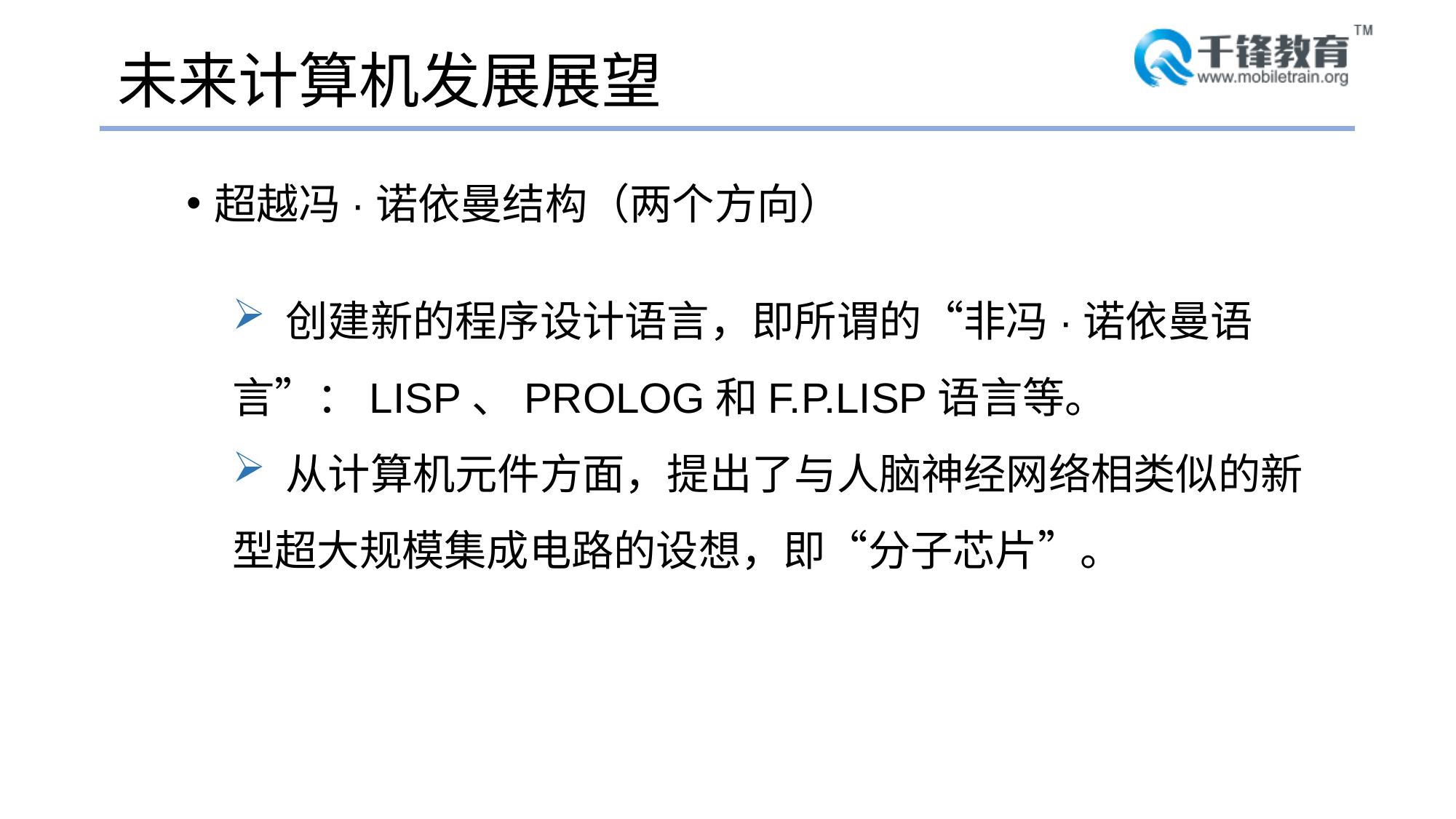

未来计算机发展展望
超越冯·诺依曼结构（两个方向）
 创建新的程序设计语言，即所谓的“非冯·诺依曼语言”：LISP、PROLOG和F.P.LISP语言等。
 从计算机元件方面，提出了与人脑神经网络相类似的新型超大规模集成电路的设想，即“分子芯片”。